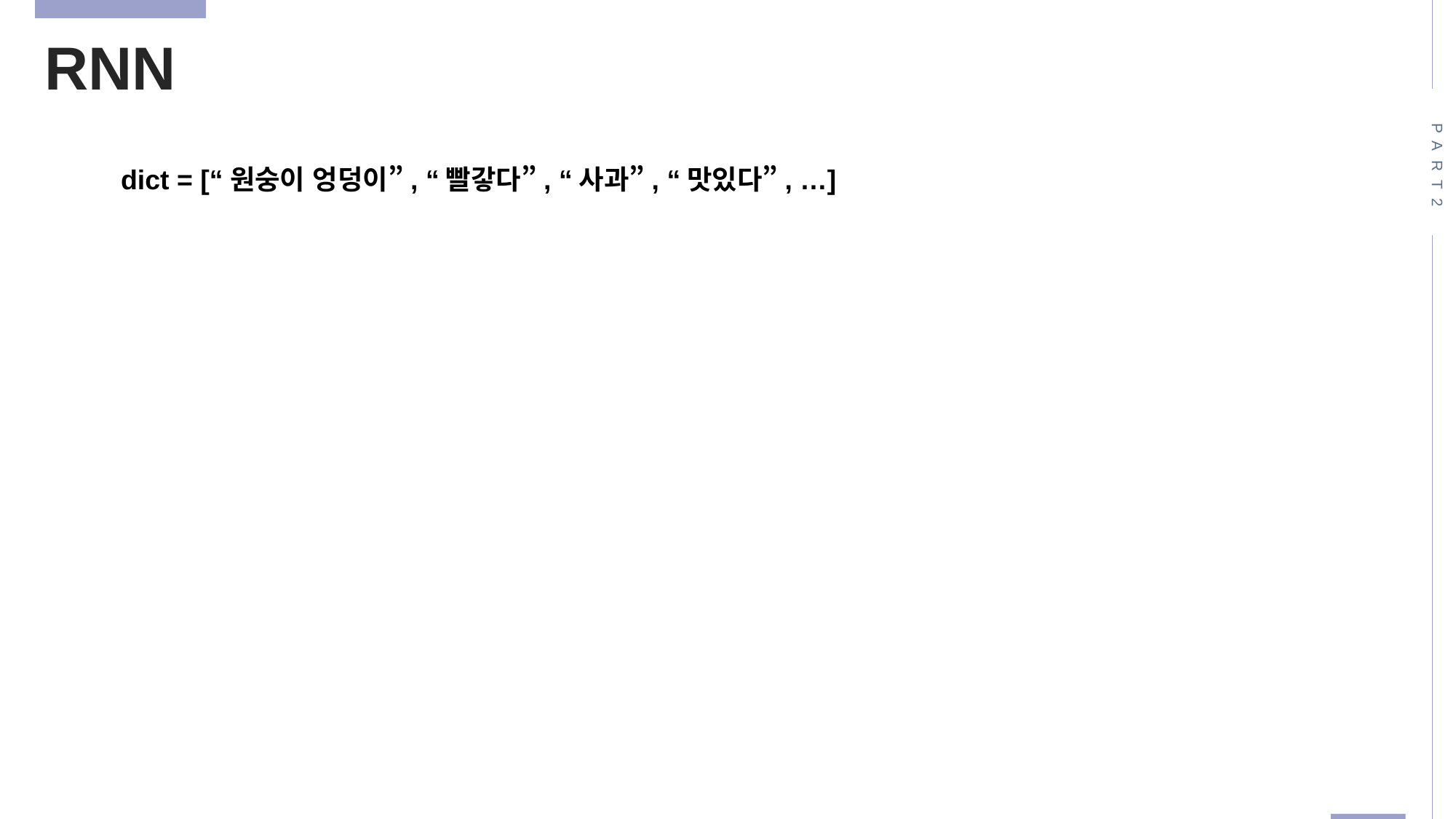

RNN
PART2
dict = [“원숭이 엉덩이”, “빨갛다”, “사과”, “맛있다”, …]